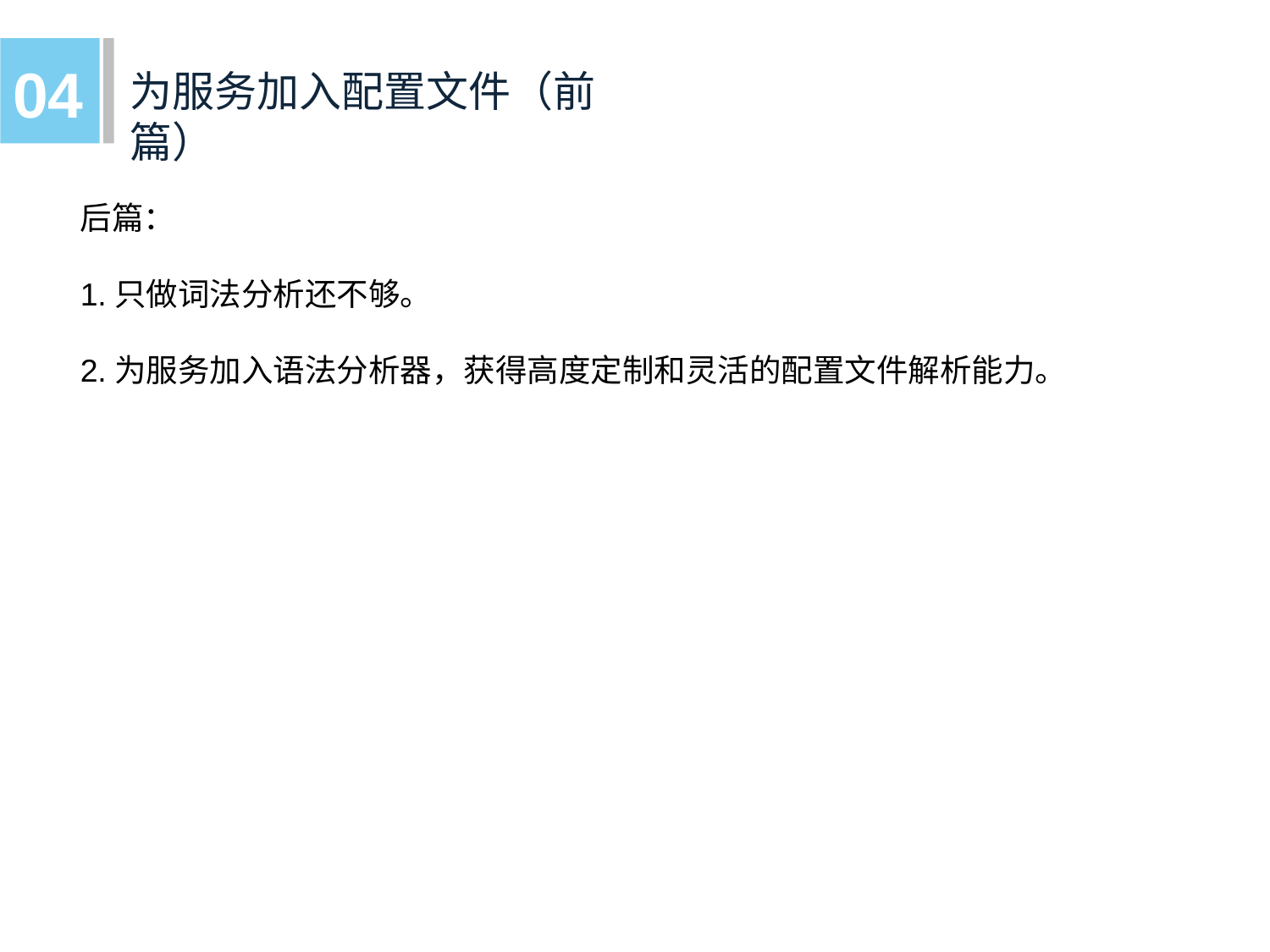

04
为服务加入配置文件（前篇）
后篇：

1.只做词法分析还不够。

2.为服务加入语法分析器，获得高度定制和灵活的配置文件解析能力。